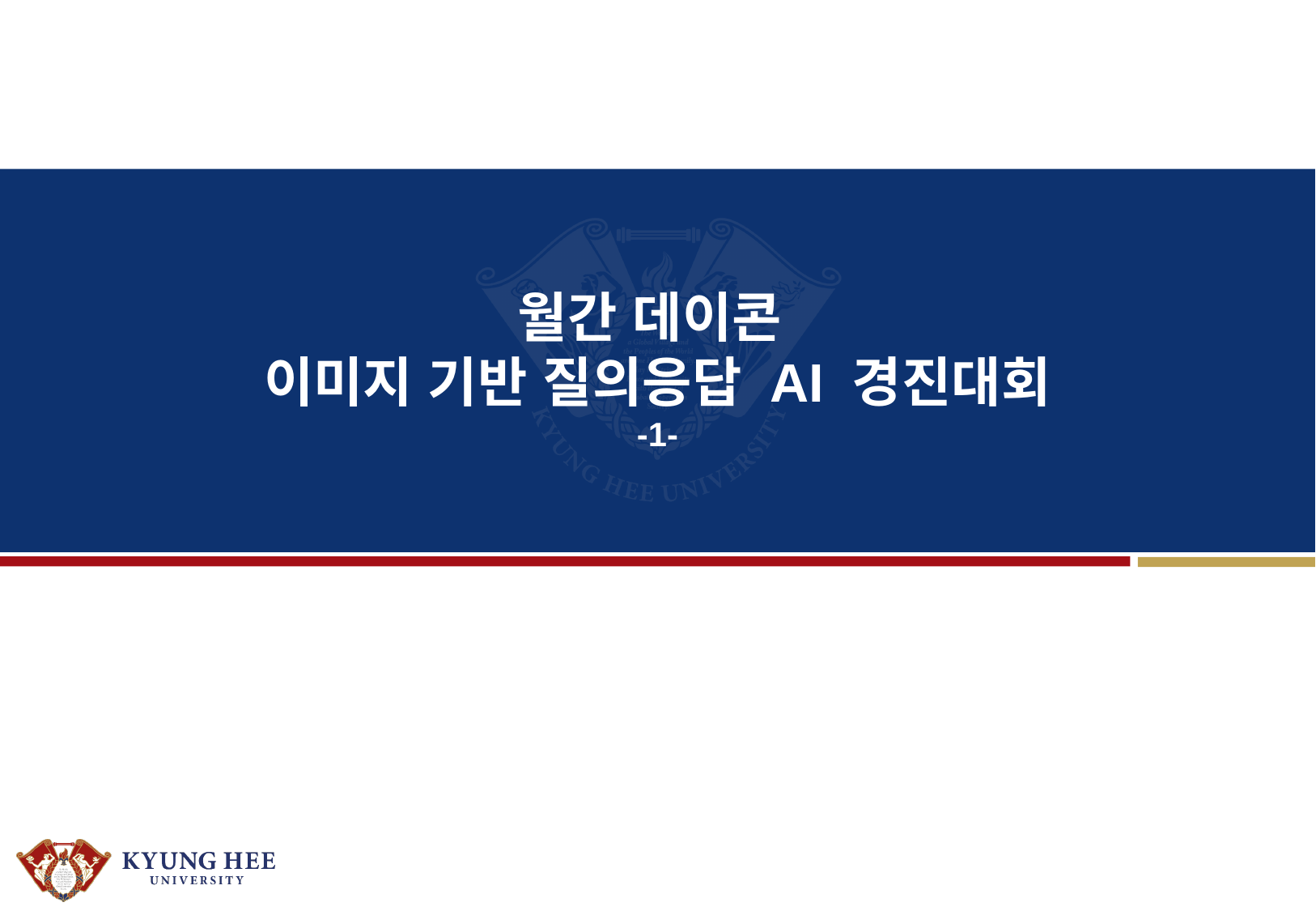

월간 데이콘
이미지 기반 질의응답 AI 경진대회
-1-